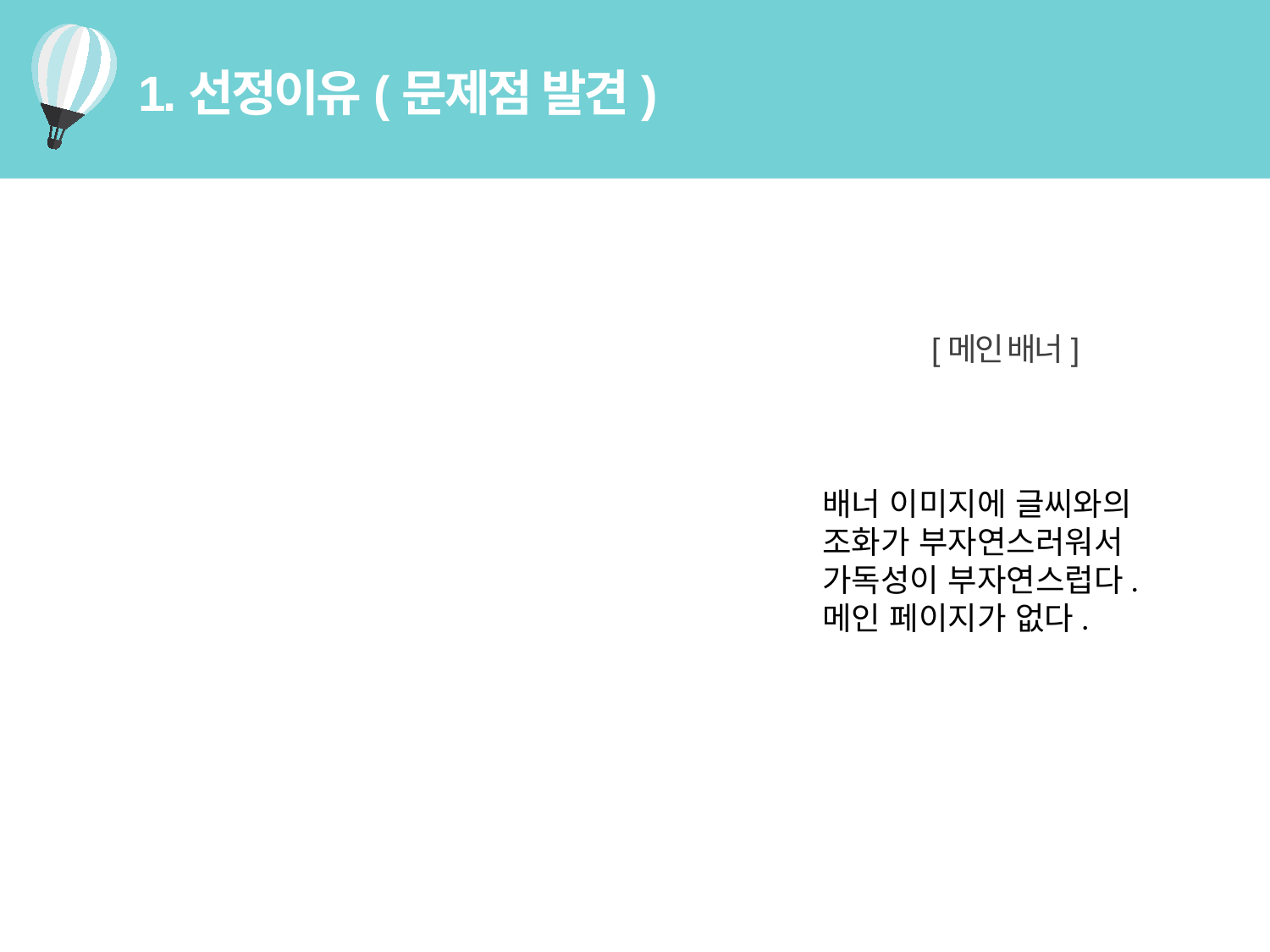

1.선정이유(문제점 발견)
[메인 배너]
배너 이미지에 글씨와의 조화가 부자연스러워서 가독성이 부자연스럽다.
메인 페이지가 없다.